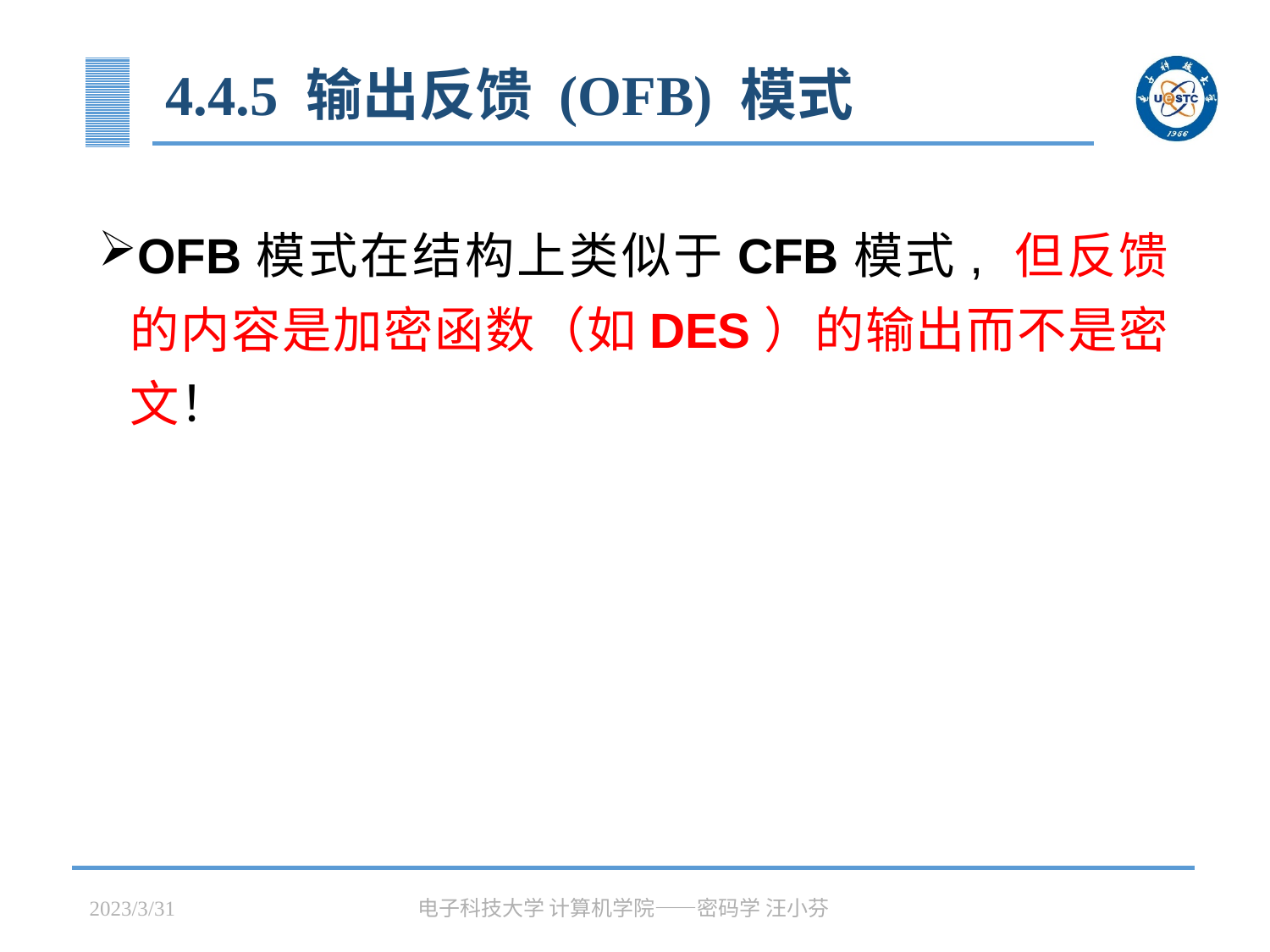

# 4.4.5 输出反馈 (OFB) 模式
OFB模式在结构上类似于CFB模式, 但反馈的内容是加密函数（如DES）的输出而不是密文！

2023/3/31
电子科技大学 计算机学院——密码学 汪小芬